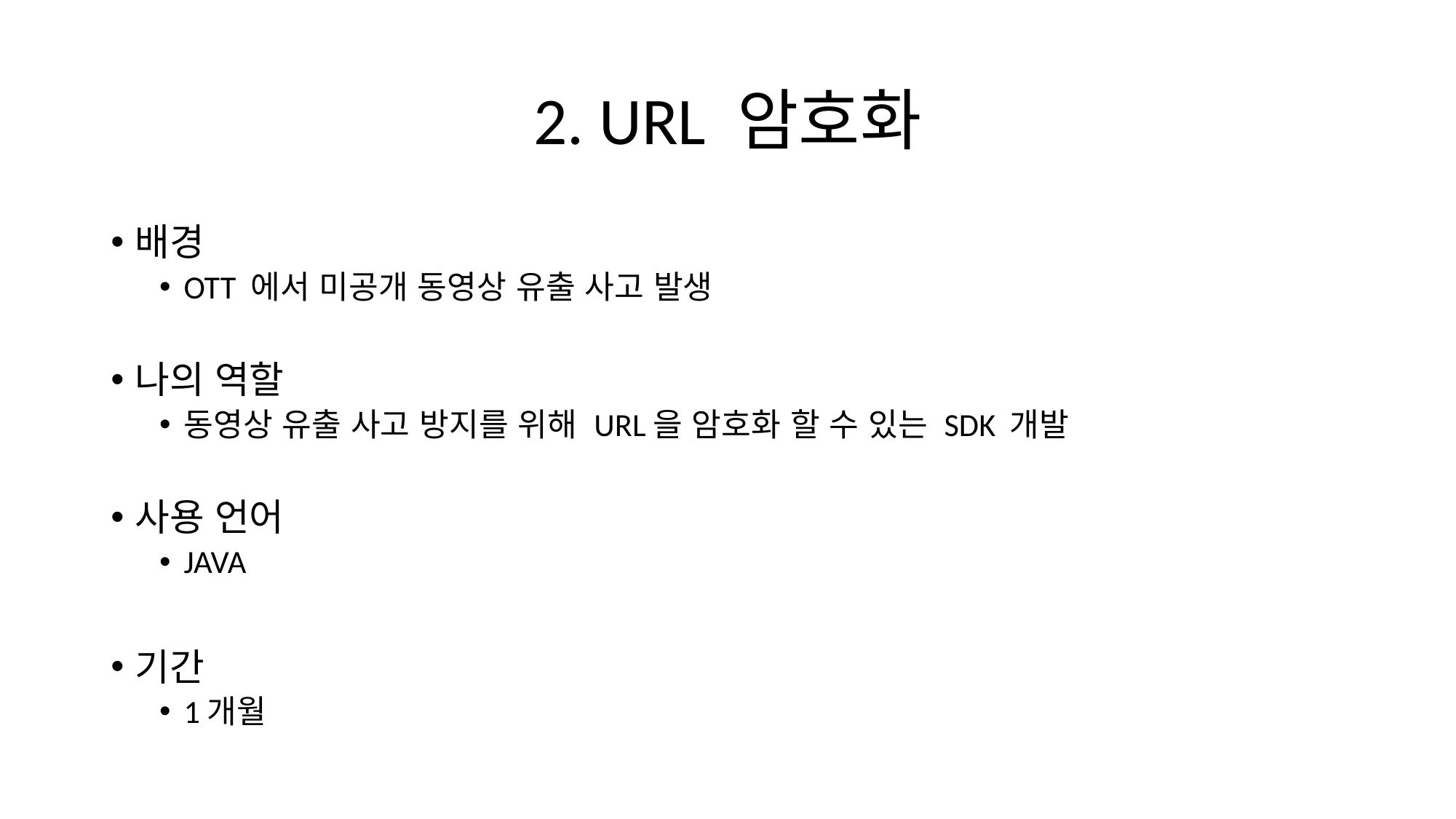

# 2. URL 암호화
배경
OTT 에서 미공개 동영상 유출 사고 발생

나의 역할
동영상 유출 사고 방지를 위해 URL을 암호화 할 수 있는 SDK 개발

사용 언어
JAVA

기간
1개월